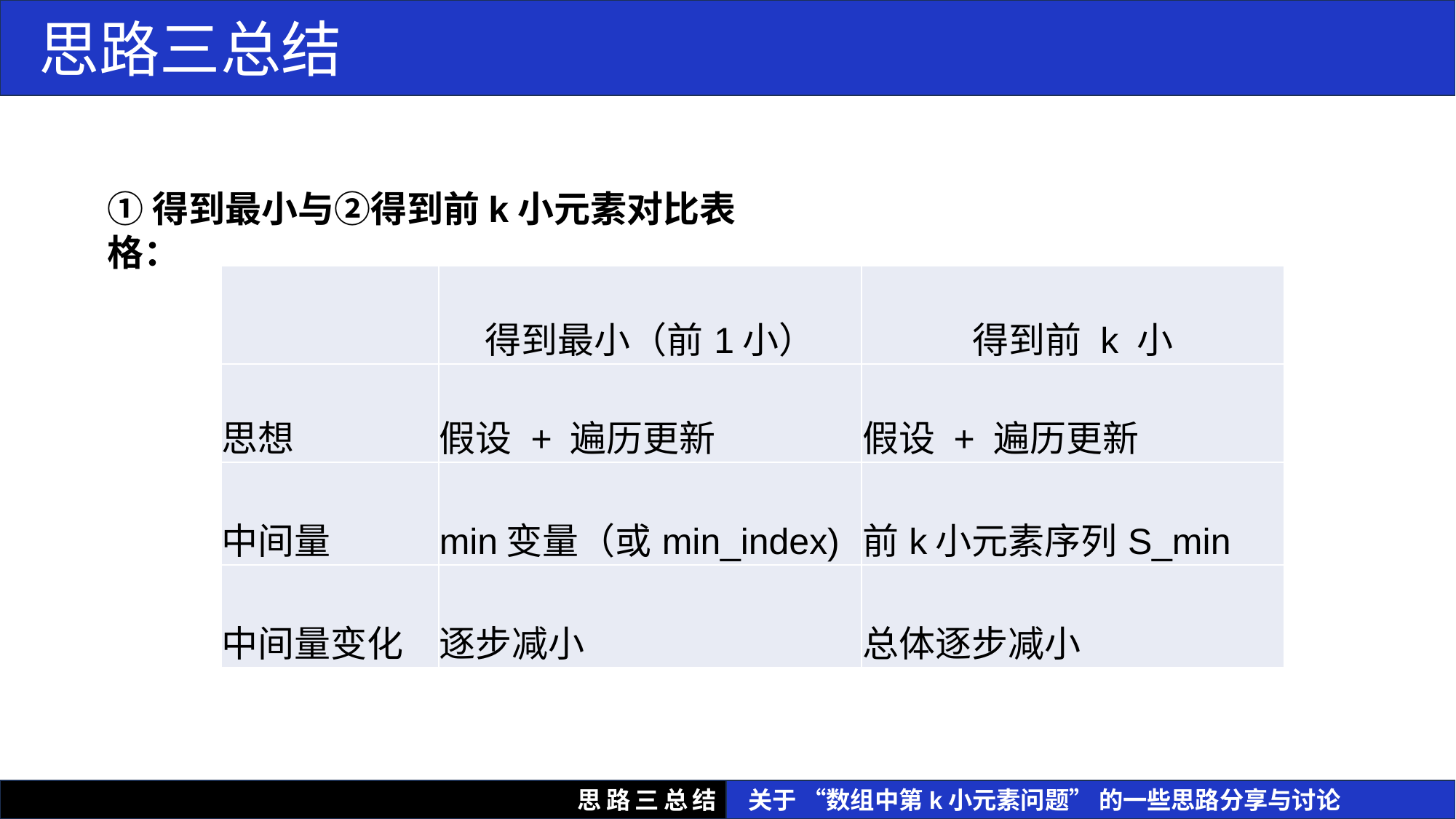

思路三总结
①得到最小与②得到前k小元素对比表格：
|  | 得到最小（前1小） | 得到前 k 小 |
| --- | --- | --- |
| 思想 | 假设 + 遍历更新 | 假设 + 遍历更新 |
| 中间量 | min变量（或min\_index) | 前k小元素序列S\_min |
| 中间量变化 | 逐步减小 | 总体逐步减小 |
思路三总结
 关于 “数组中第k小元素问题” 的一些思路分享与讨论